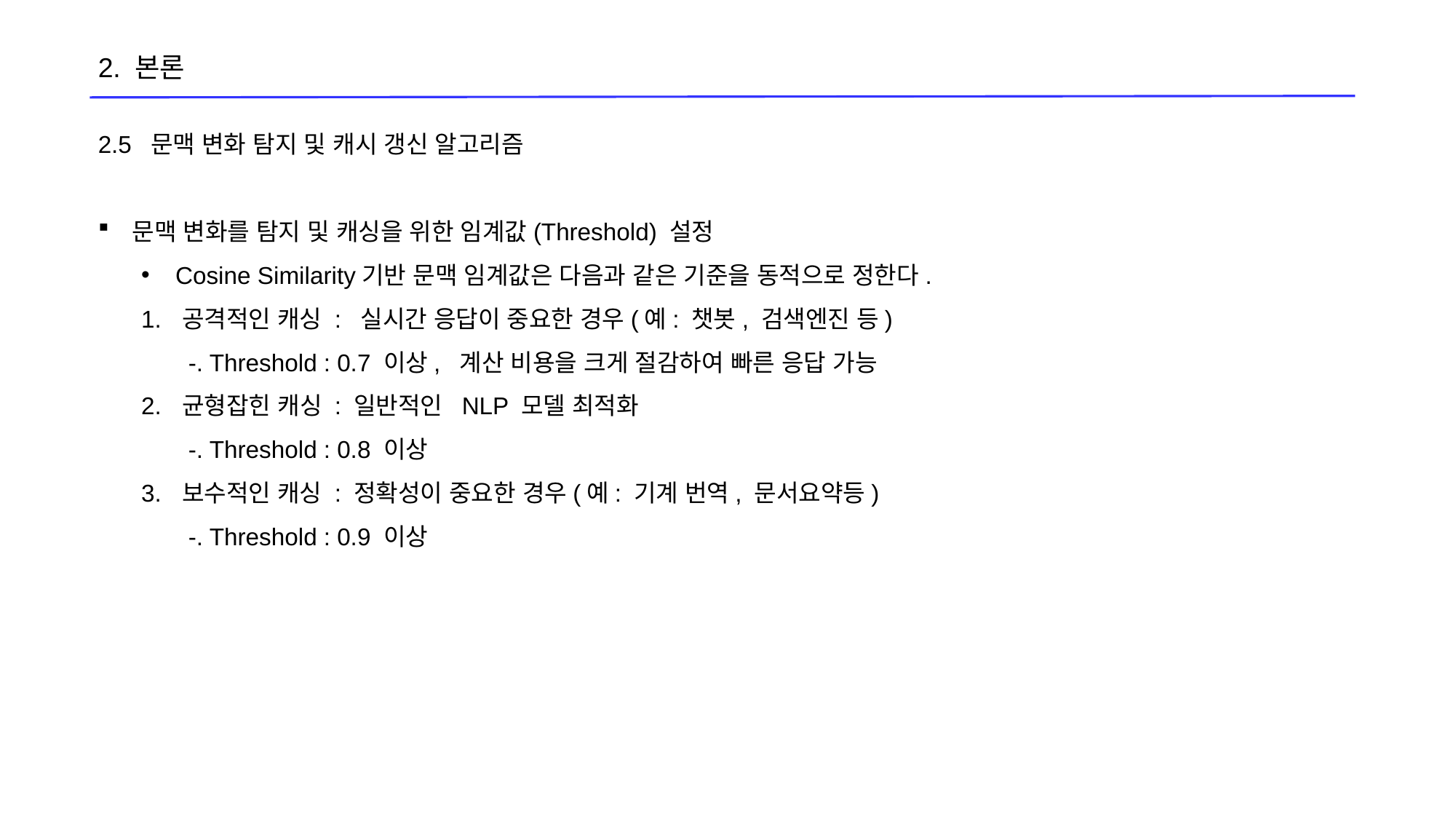

2. 본론
2.5  문맥 변화 탐지 및 캐시 갱신 알고리즘

문맥 변화를 탐지 및 캐싱을 위한 임계값(Threshold) 설정
Cosine Similarity기반 문맥 임계값은 다음과 같은 기준을 동적으로 정한다.
공격적인 캐싱 :  실시간 응답이 중요한 경우(예: 챗봇, 검색엔진 등)
       -. Threshold : 0.7 이상,  계산 비용을 크게 절감하여 빠른 응답 가능
균형잡힌 캐싱 : 일반적인  NLP 모델 최적화
       -. Threshold : 0.8 이상
보수적인 캐싱 : 정확성이 중요한 경우(예: 기계 번역, 문서요약등)
       -. Threshold : 0.9 이상